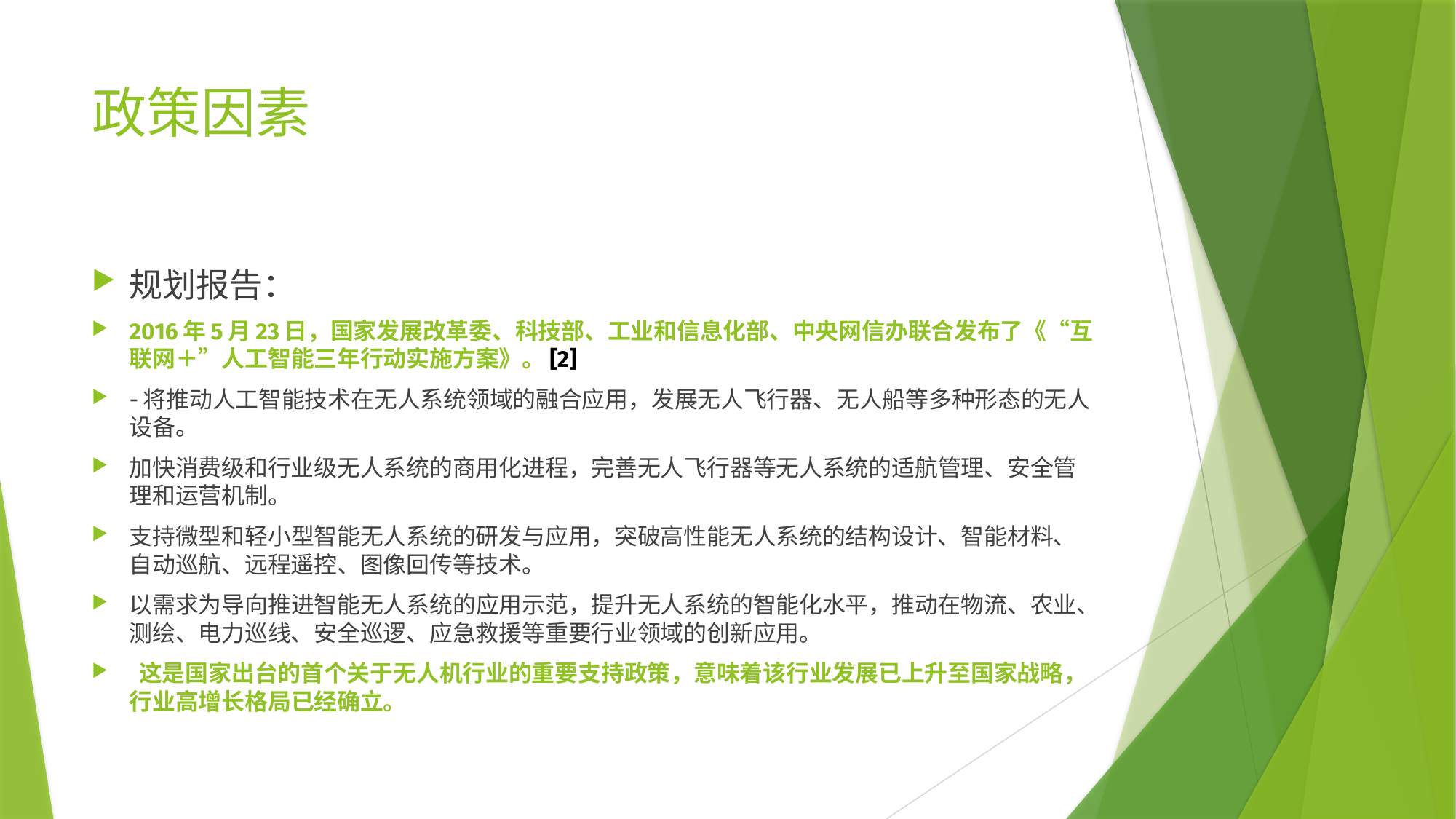

# 政策因素
规划报告：
2016年5月23日，国家发展改革委、科技部、工业和信息化部、中央网信办联合发布了《“互联网＋”人工智能三年行动实施方案》。[2]
-将推动人工智能技术在无人系统领域的融合应用，发展无人飞行器、无人船等多种形态的无人设备。
加快消费级和行业级无人系统的商用化进程，完善无人飞行器等无人系统的适航管理、安全管理和运营机制。
支持微型和轻小型智能无人系统的研发与应用，突破高性能无人系统的结构设计、智能材料、自动巡航、远程遥控、图像回传等技术。
以需求为导向推进智能无人系统的应用示范，提升无人系统的智能化水平，推动在物流、农业、测绘、电力巡线、安全巡逻、应急救援等重要行业领域的创新应用。
 这是国家出台的首个关于无人机行业的重要支持政策，意味着该行业发展已上升至国家战略，行业高增长格局已经确立。